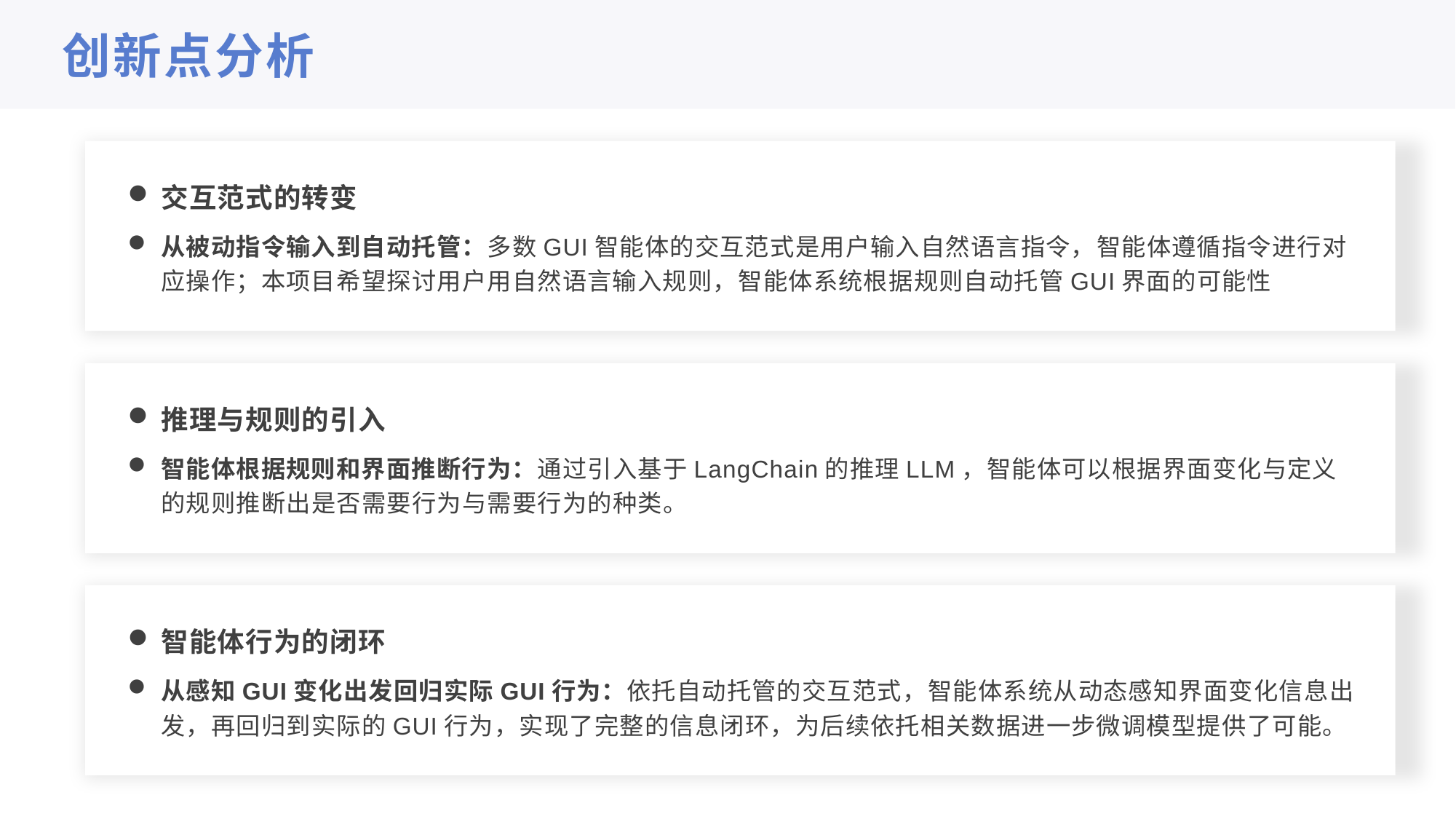

创新点分析

交互范式的转变
从被动指令输入到自动托管：多数GUI智能体的交互范式是用户输入自然语言指令，智能体遵循指令进行对应操作；本项目希望探讨用户用自然语言输入规则，智能体系统根据规则自动托管GUI界面的可能性

推理与规则的引入
智能体根据规则和界面推断行为：通过引入基于LangChain的推理LLM，智能体可以根据界面变化与定义的规则推断出是否需要行为与需要行为的种类。

智能体行为的闭环
从感知GUI变化出发回归实际GUI行为：依托自动托管的交互范式，智能体系统从动态感知界面变化信息出发，再回归到实际的GUI行为，实现了完整的信息闭环，为后续依托相关数据进一步微调模型提供了可能。